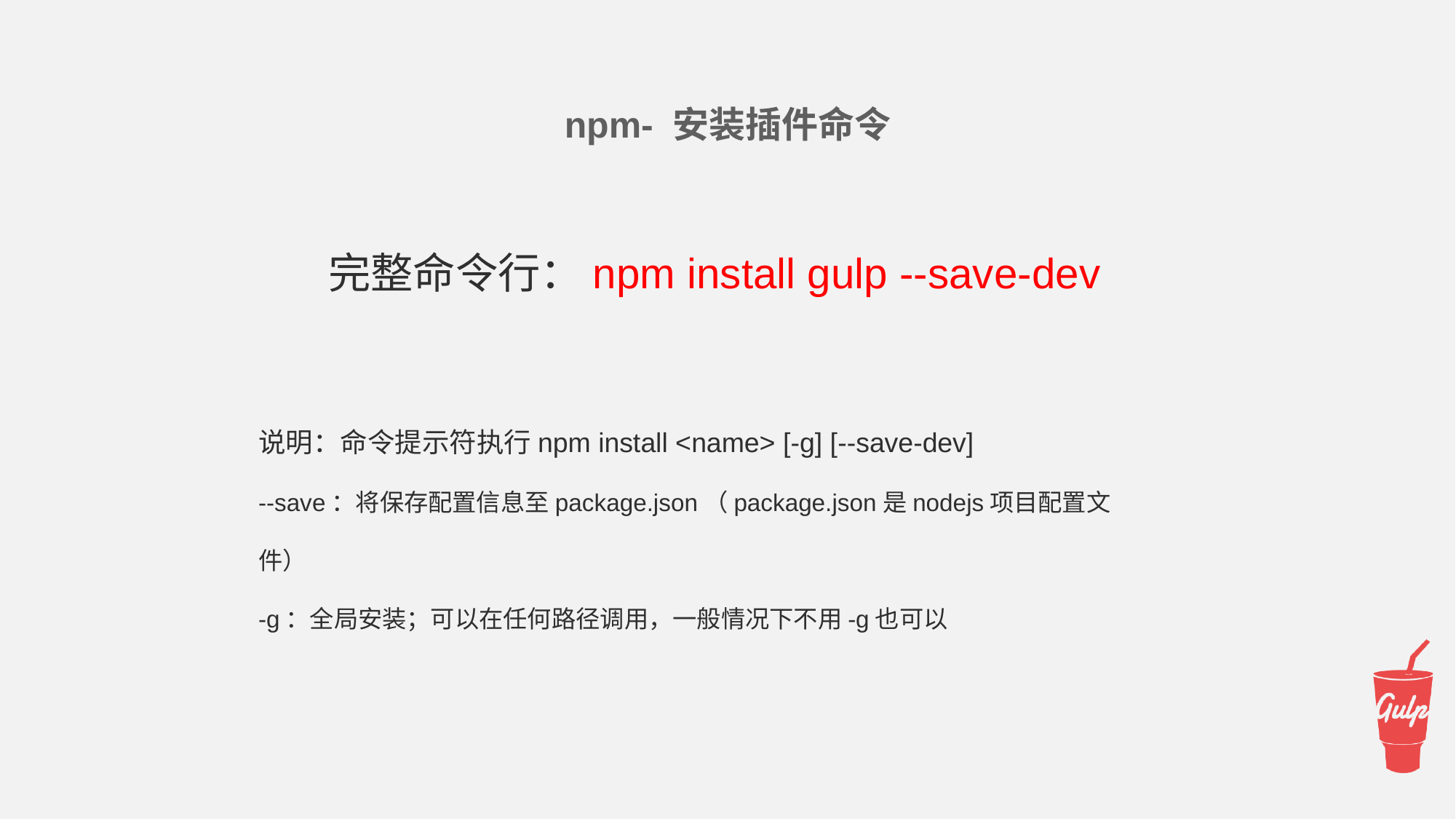

npm- 安装插件命令
完整命令行：npm install gulp --save-dev
说明：命令提示符执行npm install <name> [-g] [--save-dev]
--save：将保存配置信息至package.json（package.json是nodejs项目配置文件）
-g：全局安装；可以在任何路径调用，一般情况下不用-g也可以